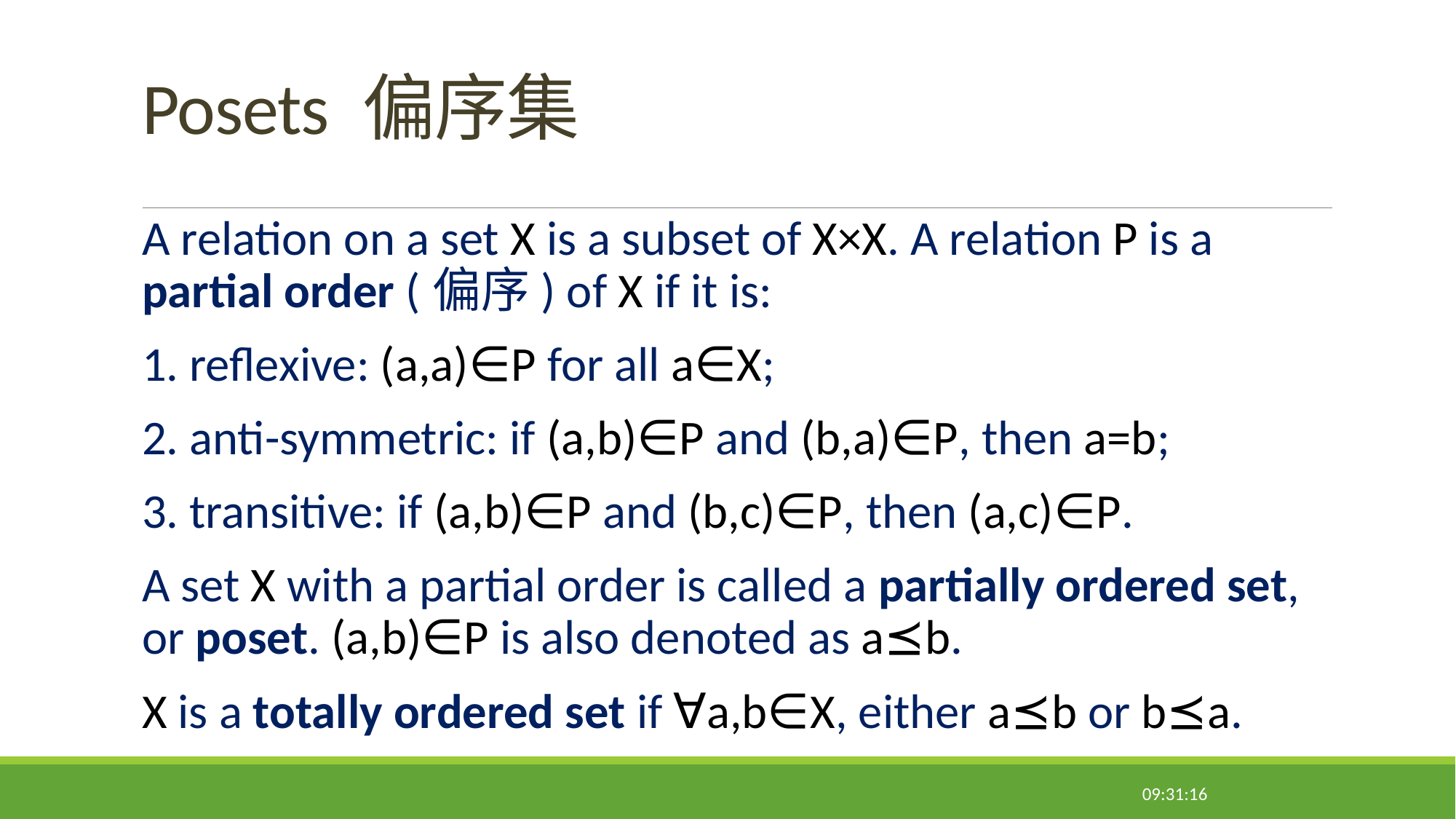

# Posets 偏序集
A relation on a set X is a subset of X×X. A relation P is a partial order (偏序) of X if it is:
1. reflexive: (a,a)∈P for all a∈X;
2. anti-symmetric: if (a,b)∈P and (b,a)∈P, then a=b;
3. transitive: if (a,b)∈P and (b,c)∈P, then (a,c)∈P.
A set X with a partial order is called a partially ordered set, or poset. (a,b)∈P is also denoted as a⪯b.
X is a totally ordered set if ∀a,b∈X, either a⪯b or b⪯a.
09:31:16